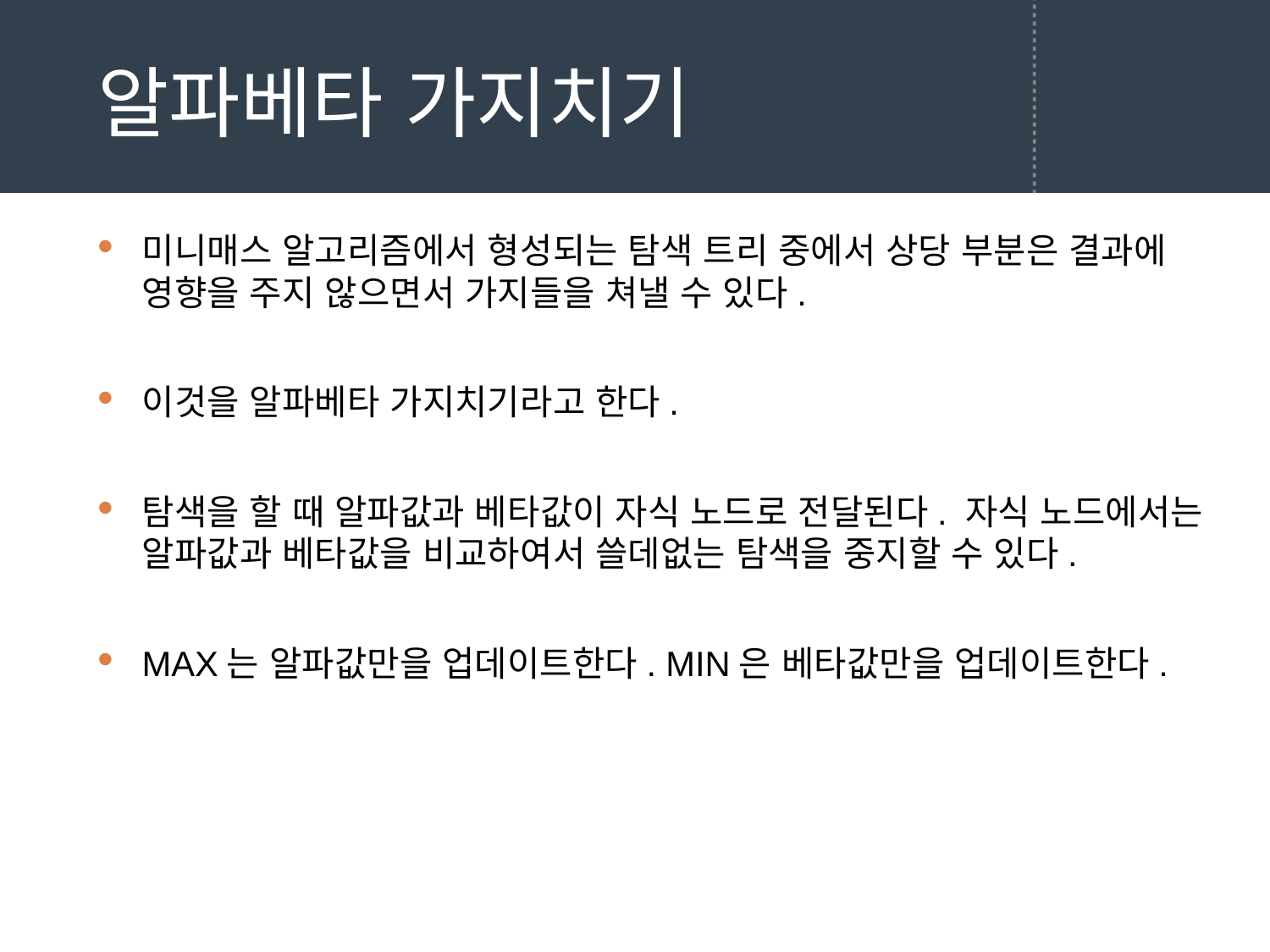

# 알파베타 가지치기
미니매스 알고리즘에서 형성되는 탐색 트리 중에서 상당 부분은 결과에 영향을 주지 않으면서 가지들을 쳐낼 수 있다.

이것을 알파베타 가지치기라고 한다.

탐색을 할 때 알파값과 베타값이 자식 노드로 전달된다. 자식 노드에서는 알파값과 베타값을 비교하여서 쓸데없는 탐색을 중지할 수 있다.

MAX는 알파값만을 업데이트한다. MIN은 베타값만을 업데이트한다.